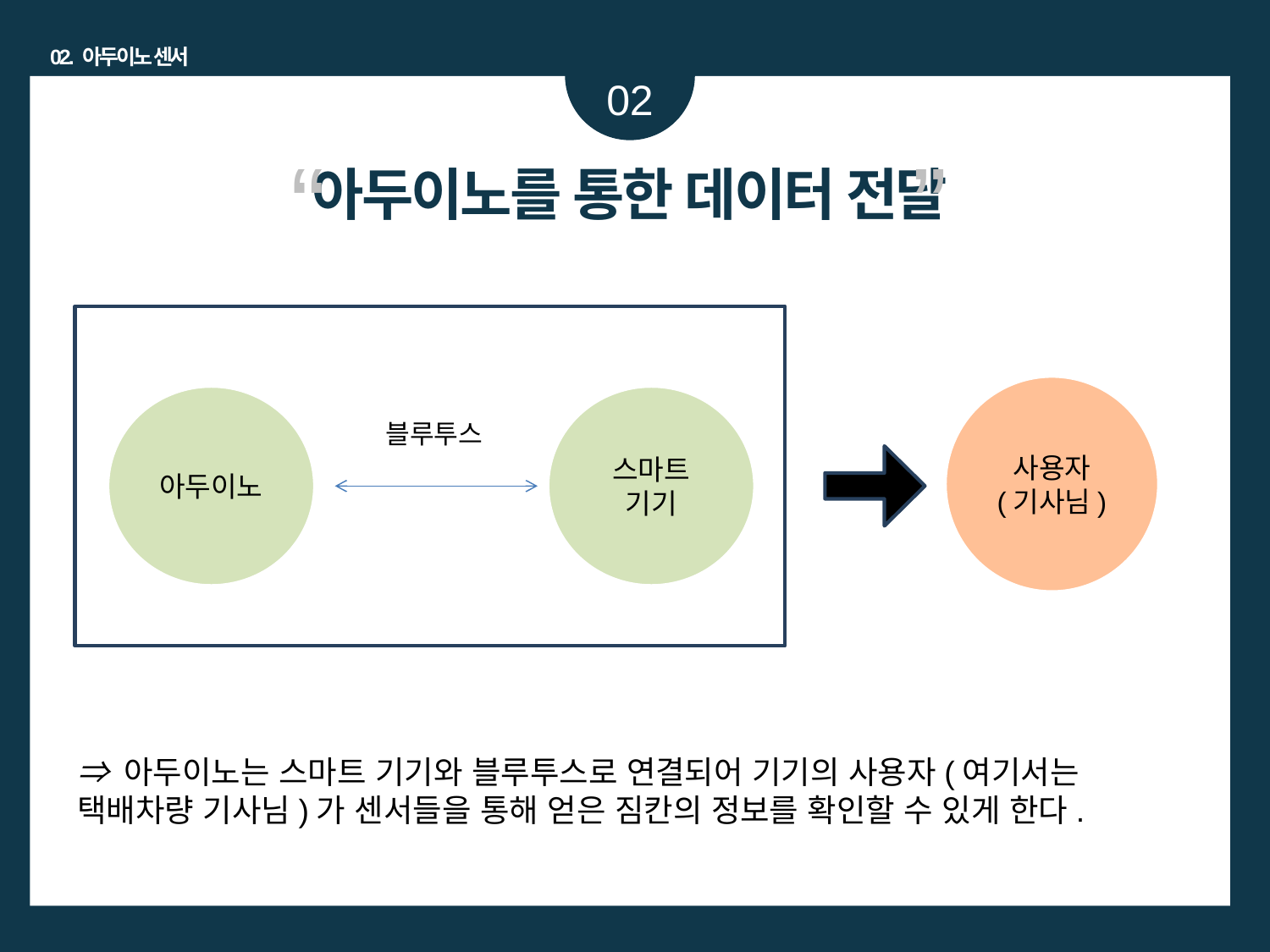

02. 아두이노 센서
02

“                    ”
아두이노를 통한 데이터 전달

사용자
(기사님)
아두이노
스마트
기기
블루투스

⇒ 아두이노는 스마트 기기와 블루투스로 연결되어 기기의 사용자(여기서는   택배차량 기사님)가 센서들을 통해 얻은 짐칸의 정보를 확인할 수 있게 한다.